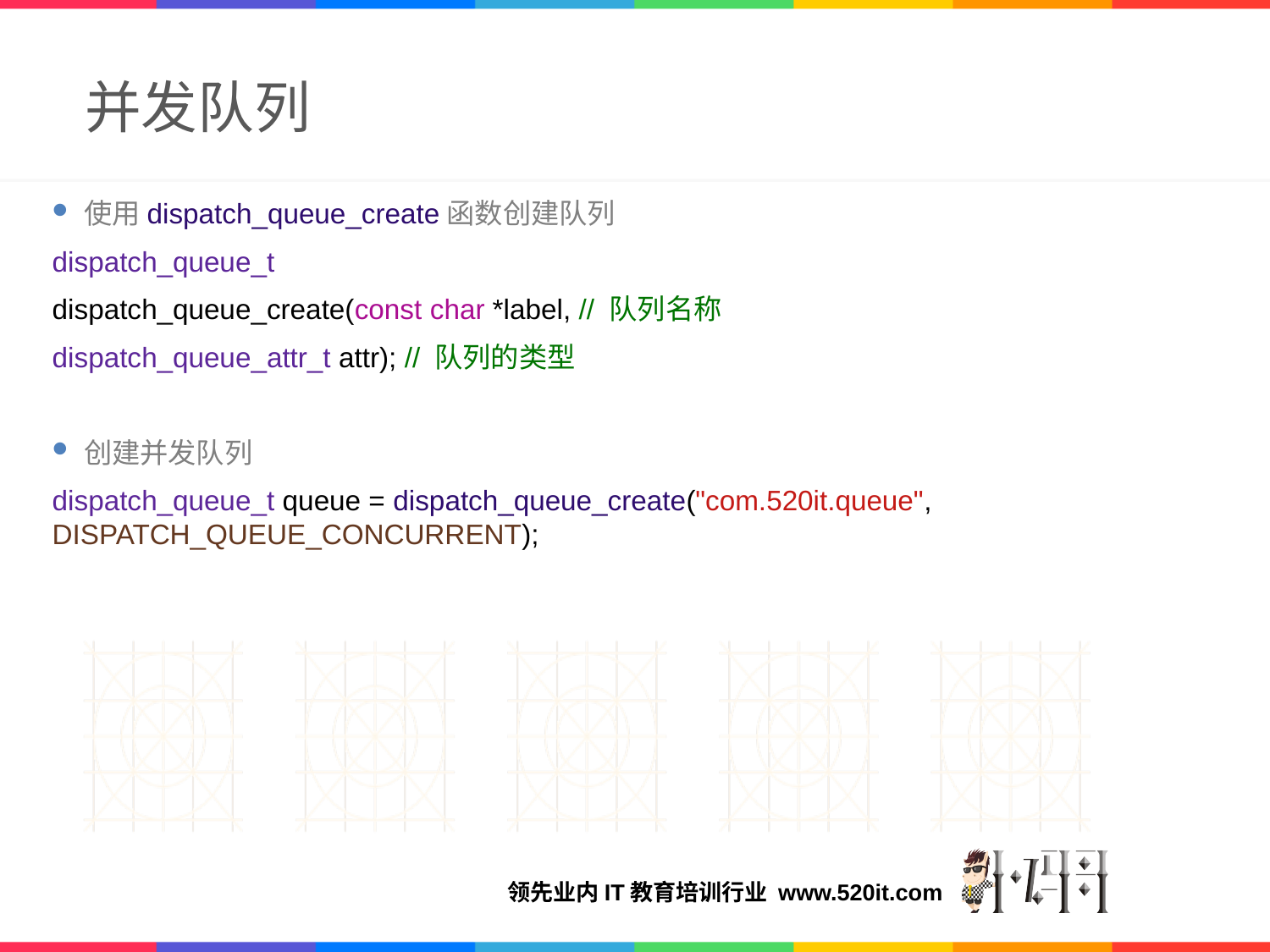

# 并发队列
使用dispatch_queue_create函数创建队列
dispatch_queue_t
dispatch_queue_create(const char *label, // 队列名称
dispatch_queue_attr_t attr); // 队列的类型

创建并发队列
dispatch_queue_t queue = dispatch_queue_create("com.520it.queue", DISPATCH_QUEUE_CONCURRENT);